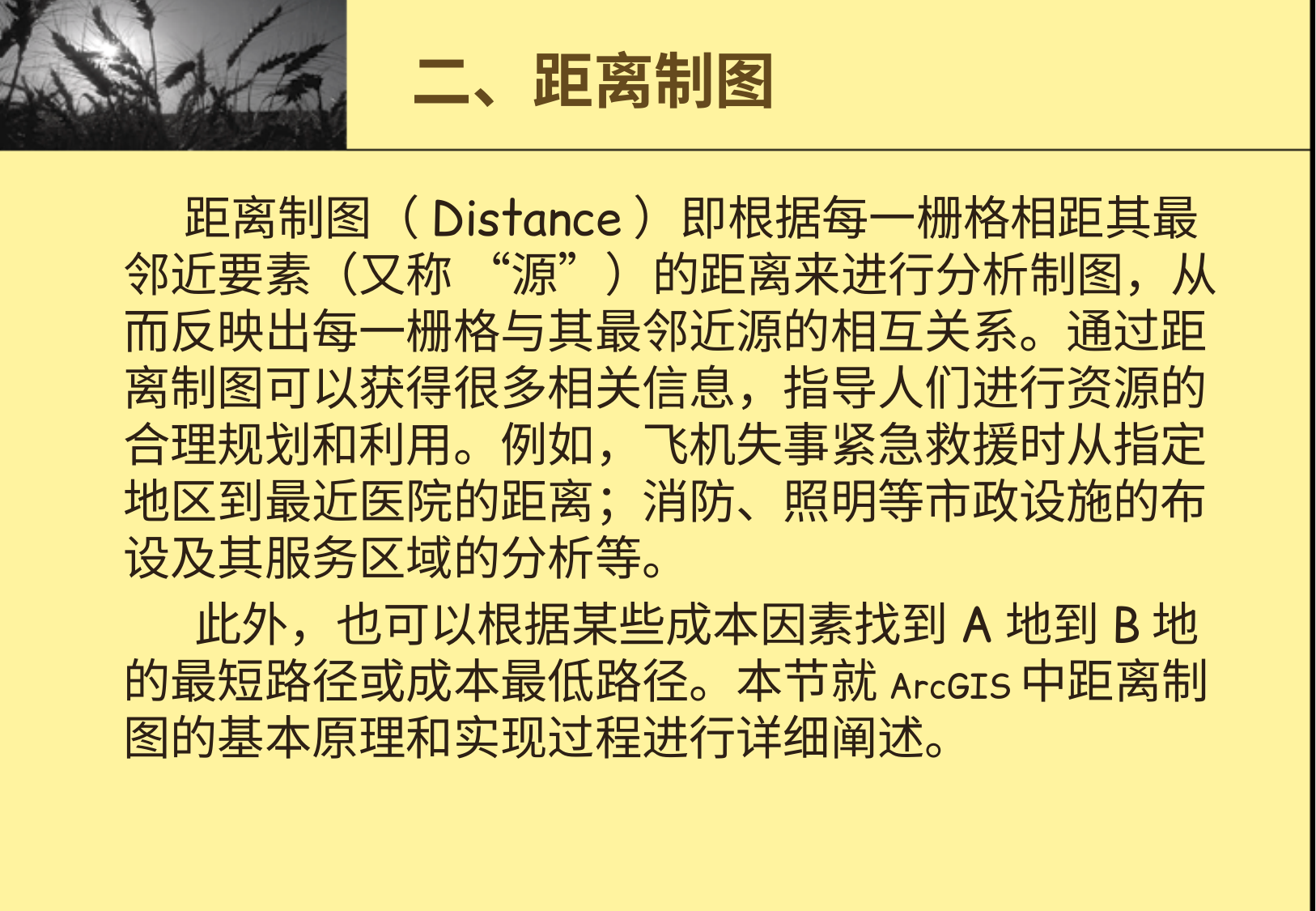

# 二、距离制图
         距离制图（Distance）即根据每一栅格相距其最邻近要素（又称 “源”）的距离来进行分析制图，从而反映出每一栅格与其最邻近源的相互关系。通过距离制图可以获得很多相关信息，指导人们进行资源的合理规划和利用。例如，飞机失事紧急救援时从指定地区到最近医院的距离；消防、照明等市政设施的布设及其服务区域的分析等。
          此外，也可以根据某些成本因素找到A地到B地的最短路径或成本最低路径。本节就ArcGIS中距离制图的基本原理和实现过程进行详细阐述。